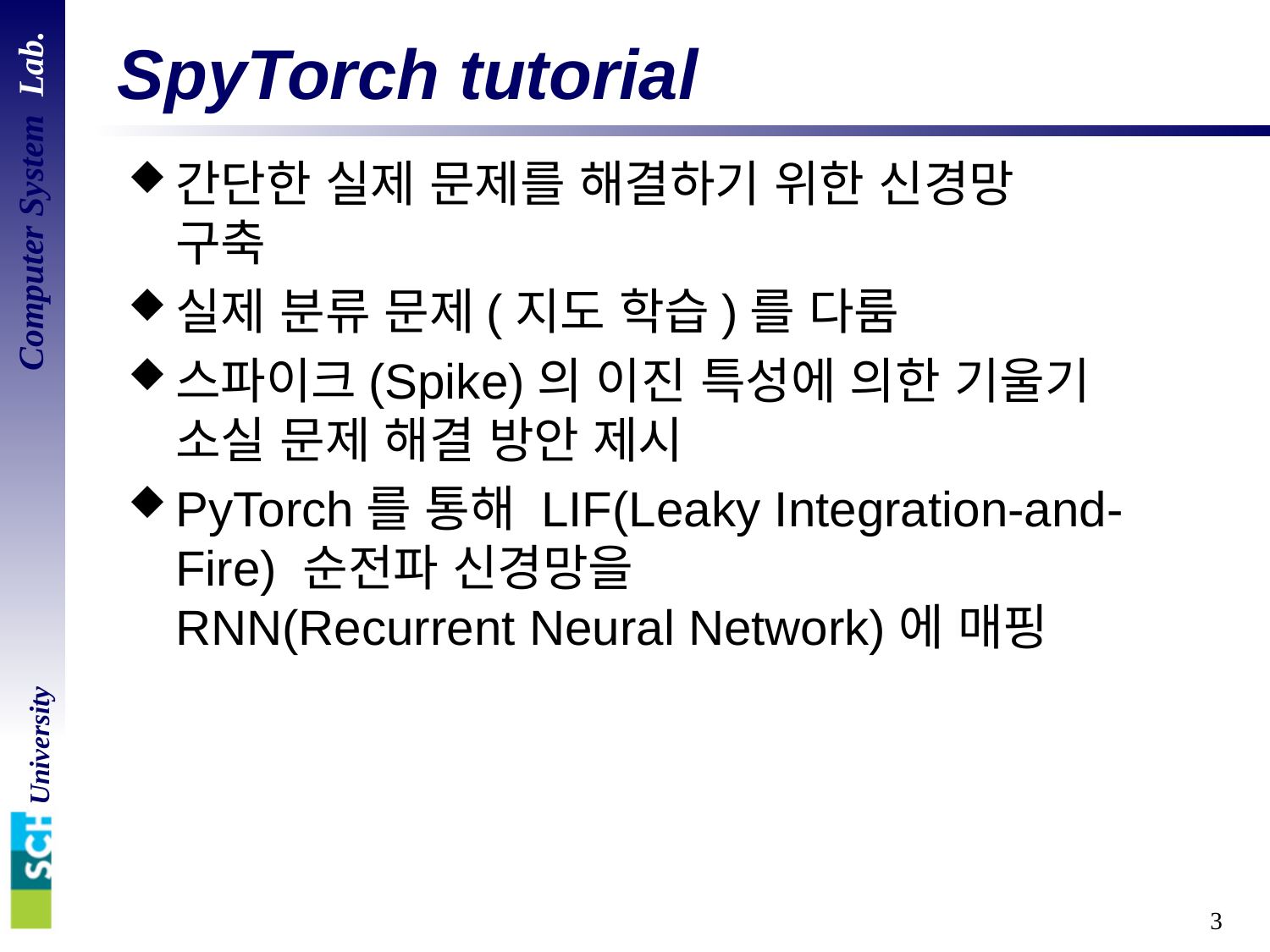

# SpyTorch tutorial
간단한 실제 문제를 해결하기 위한 신경망
구축
실제 분류 문제(지도 학습)를 다룸
스파이크(Spike)의 이진 특성에 의한 기울기
소실 문제 해결 방안 제시
PyTorch를 통해 LIF(Leaky Integration-and-Fire) 순전파 신경망을
RNN(Recurrent Neural Network)에 매핑